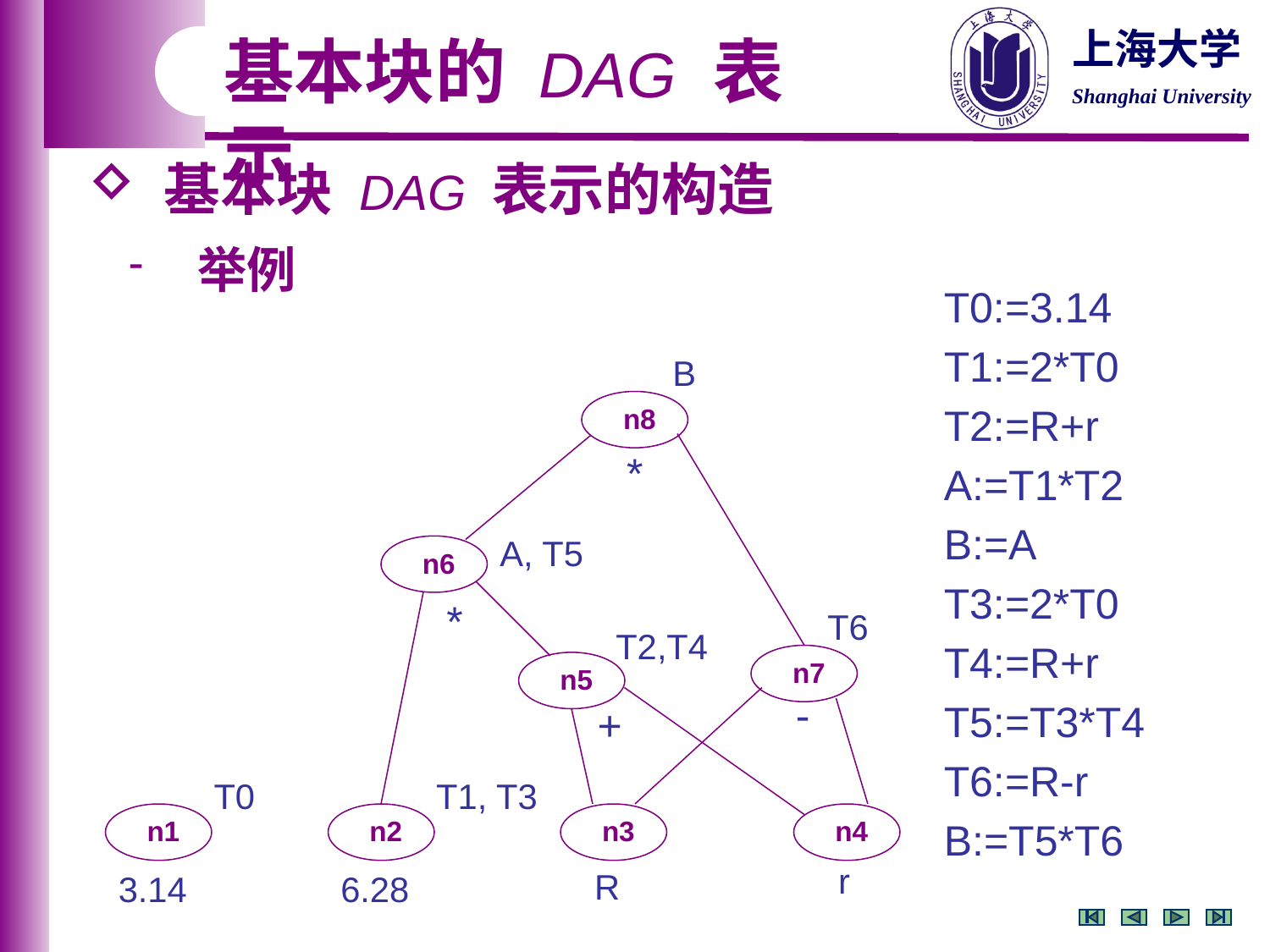

基本块的 DAG 表示
 基本块 DAG 表示的构造
   举例
T0:=3.14
T1:=2*T0
T2:=R+r
A:=T1*T2
B:=A
T3:=2*T0
T4:=R+r
T5:=T3*T4
T6:=R-r
B:=T5*T6
B
   n8

*
   n6
A, T5

*
T6
T2,T4
   n7
   n5

-

+
T0
T1, T3
   n1
   n2
   n3
   n4
r
R
3.14
6.28